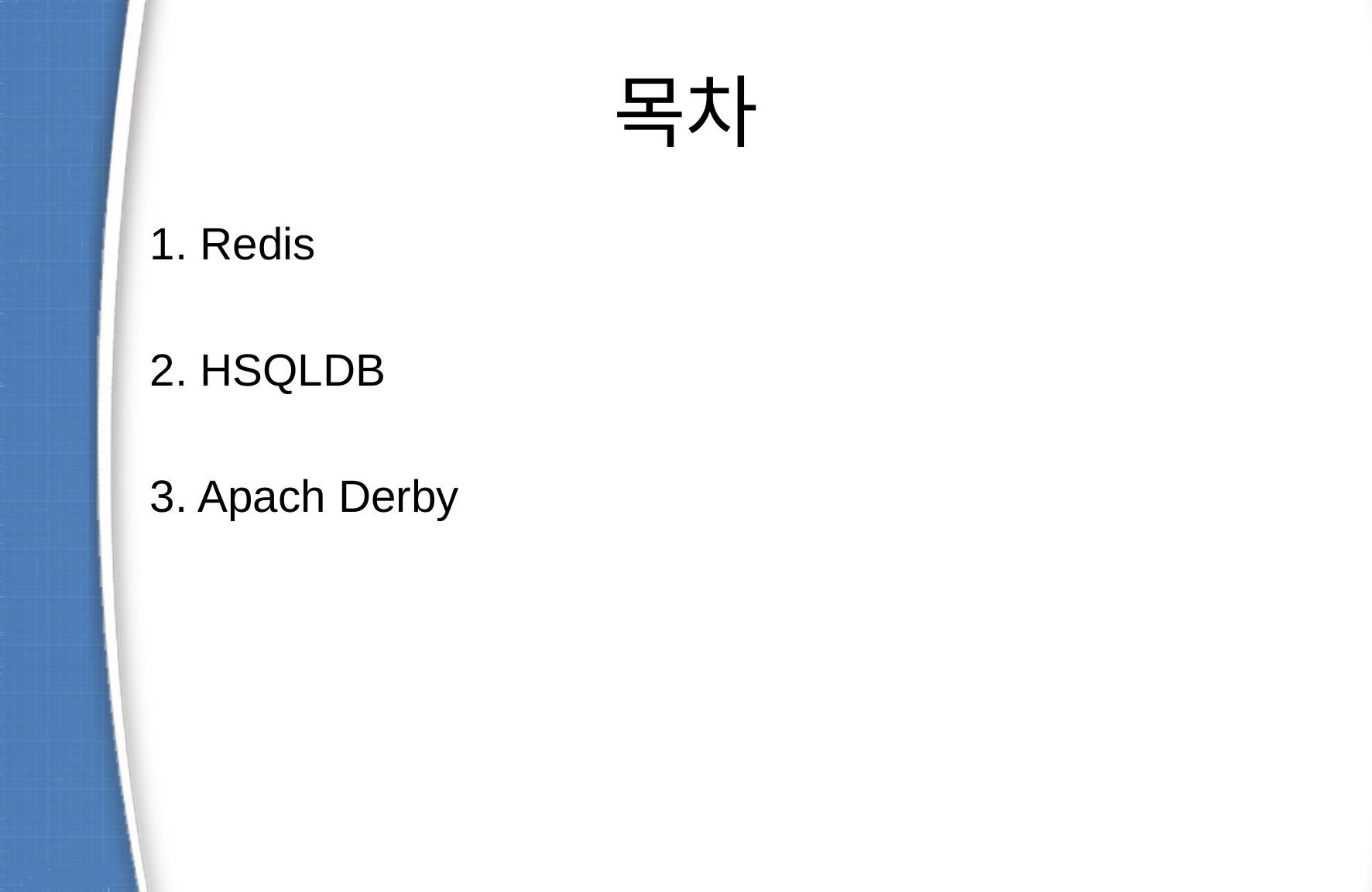

# 목차
1. Redis

2. HSQLDB

3. Apach Derby